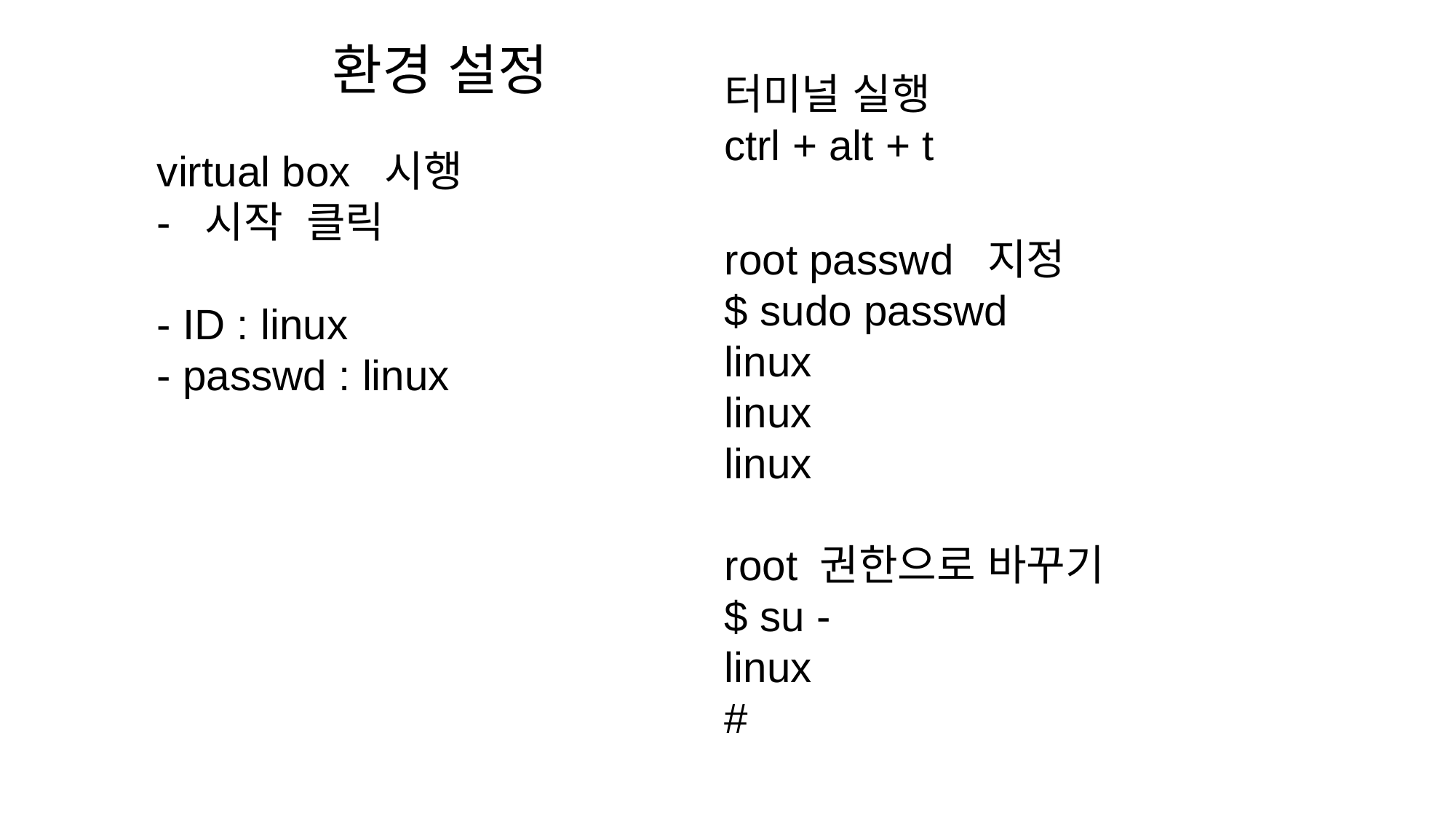

환경 설정
터미널 실행
ctrl + alt + t
virtual box  시행
-  시작  클릭

- ID : linux
- passwd : linux
root passwd  지정
$ sudo passwd
linux
linux
linux

root 권한으로 바꾸기
$ su -
linux
#